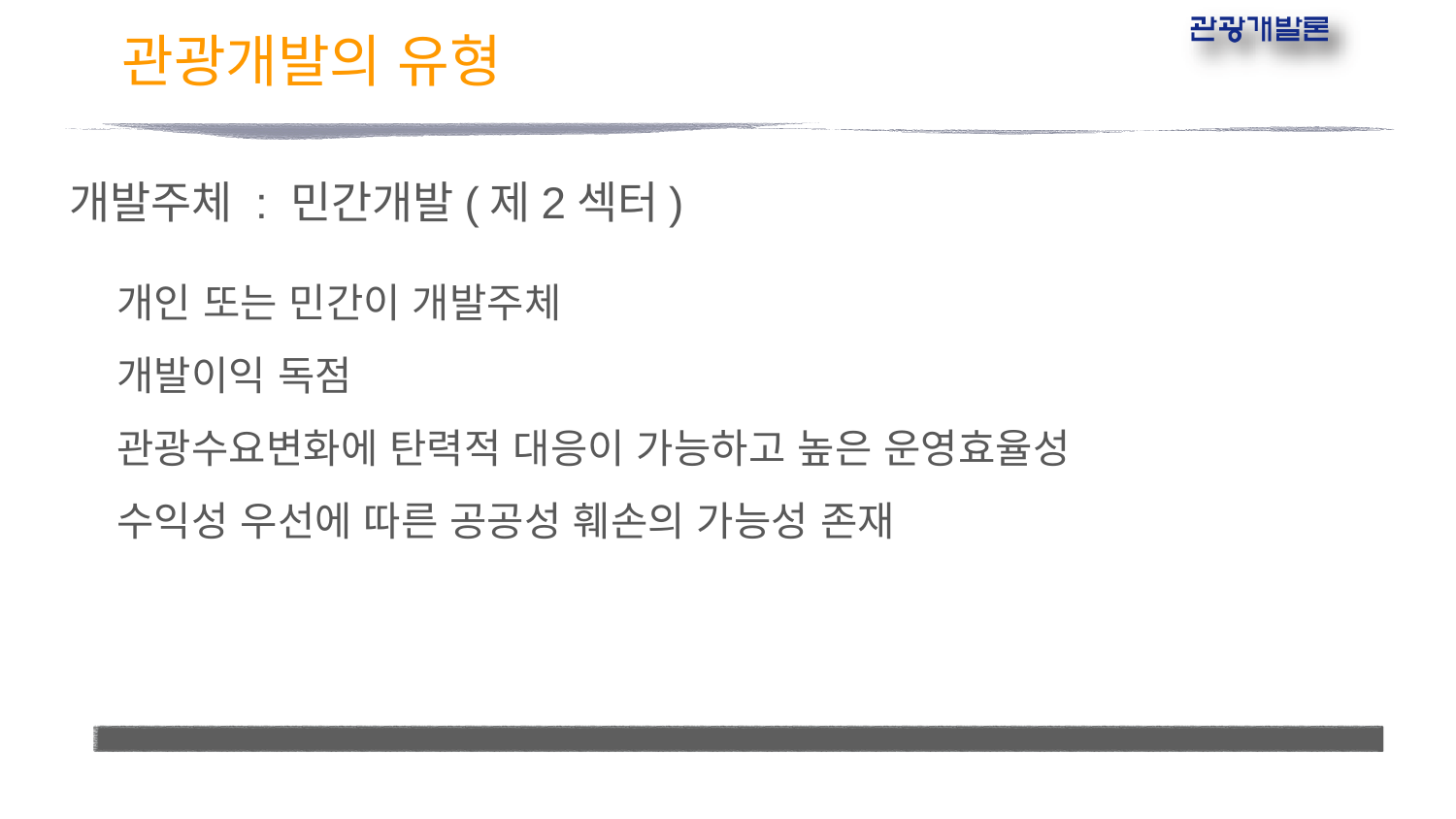

# 관광개발의 유형
개발주체 : 민간개발(제2섹터)
개인 또는 민간이 개발주체
개발이익 독점
관광수요변화에 탄력적 대응이 가능하고 높은 운영효율성
수익성 우선에 따른 공공성 훼손의 가능성 존재